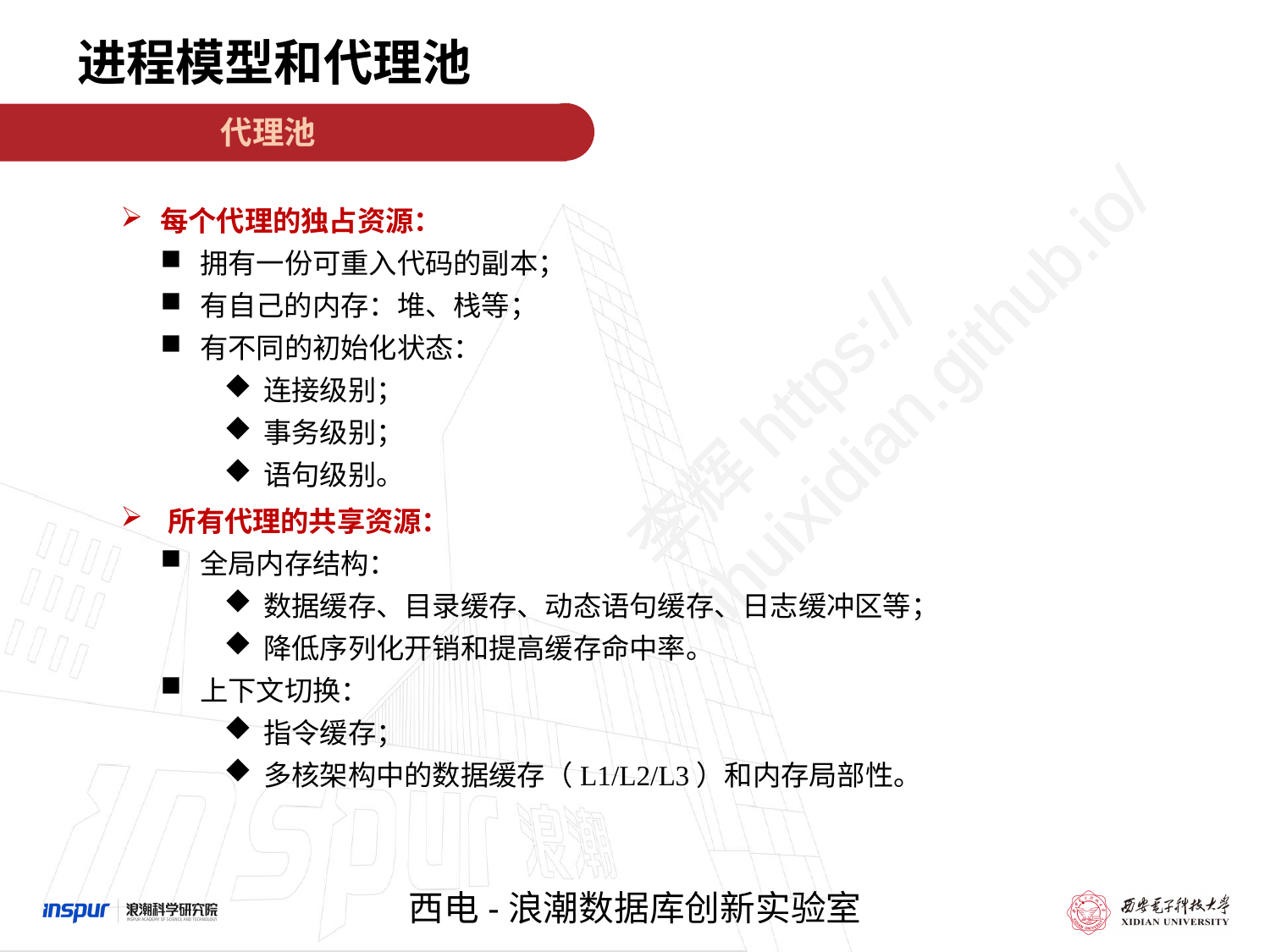

进程模型和代理池

代理池
每个代理的独占资源：
拥有一份可重入代码的副本；
有自己的内存：堆、栈等；
有不同的初始化状态：
连接级别；
事务级别；
语句级别。
所有代理的共享资源：
全局内存结构：
数据缓存、目录缓存、动态语句缓存、日志缓冲区等；
降低序列化开销和提高缓存命中率。
上下文切换：
指令缓存；
多核架构中的数据缓存（L1/L2/L3）和内存局部性。